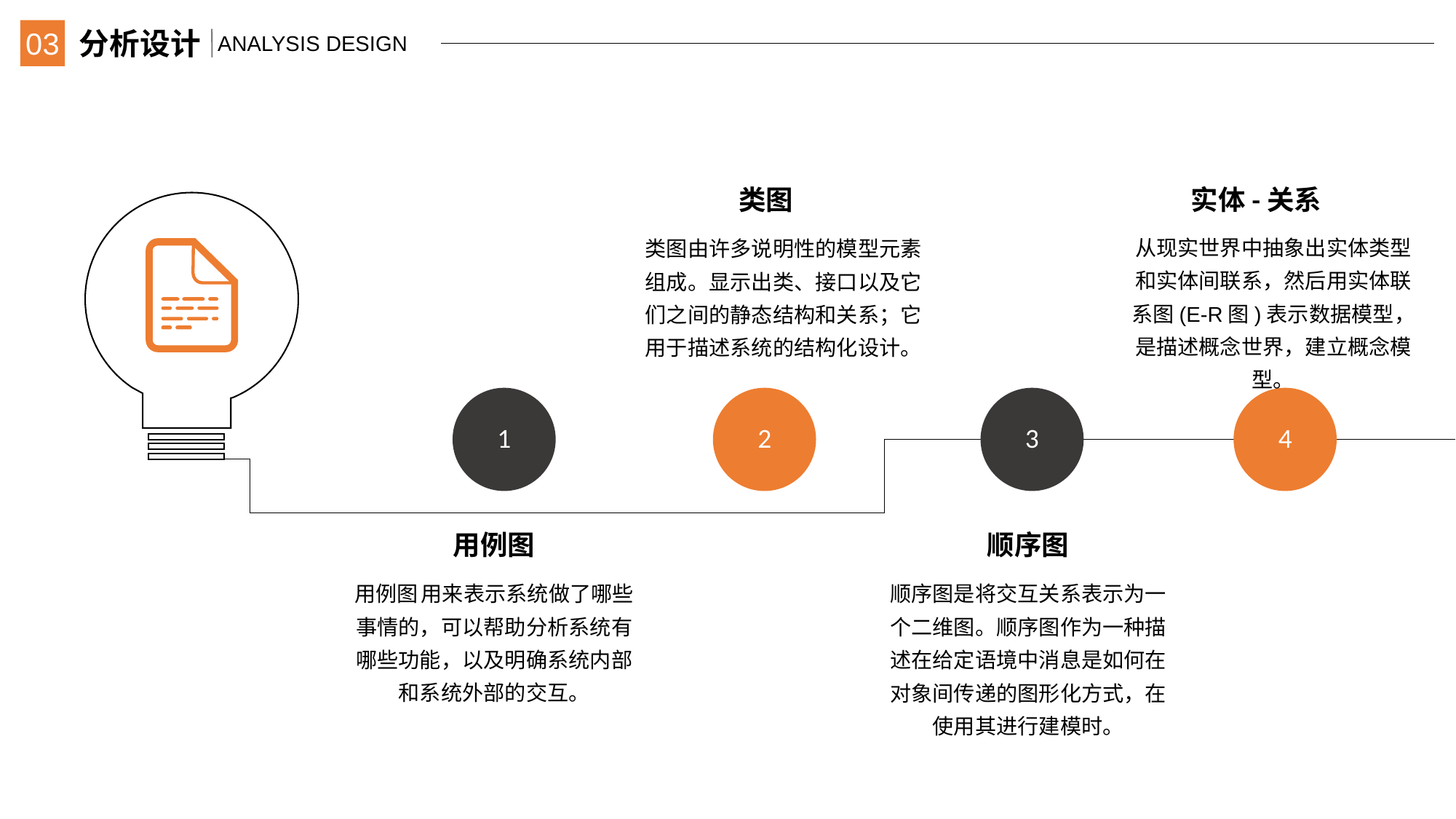

03
分析设计

Analysis design
类图
实体-关系

从现实世界中抽象出实体类型和实体间联系，然后用实体联系图(E-R图)表示数据模型，是描述概念世界，建立概念模型。
类图由许多说明性的模型元素组成。显示出类、接口以及它们之间的静态结构和关系；它用于描述系统的结构化设计。

1

2

3

4
用例图
顺序图
用例图 用来表示系统做了哪些事情的，可以帮助分析系统有哪些功能，以及明确系统内部和系统外部的交互。
顺序图是将交互关系表示为一个二维图。顺序图作为一种描述在给定语境中消息是如何在对象间传递的图形化方式，在使用其进行建模时。